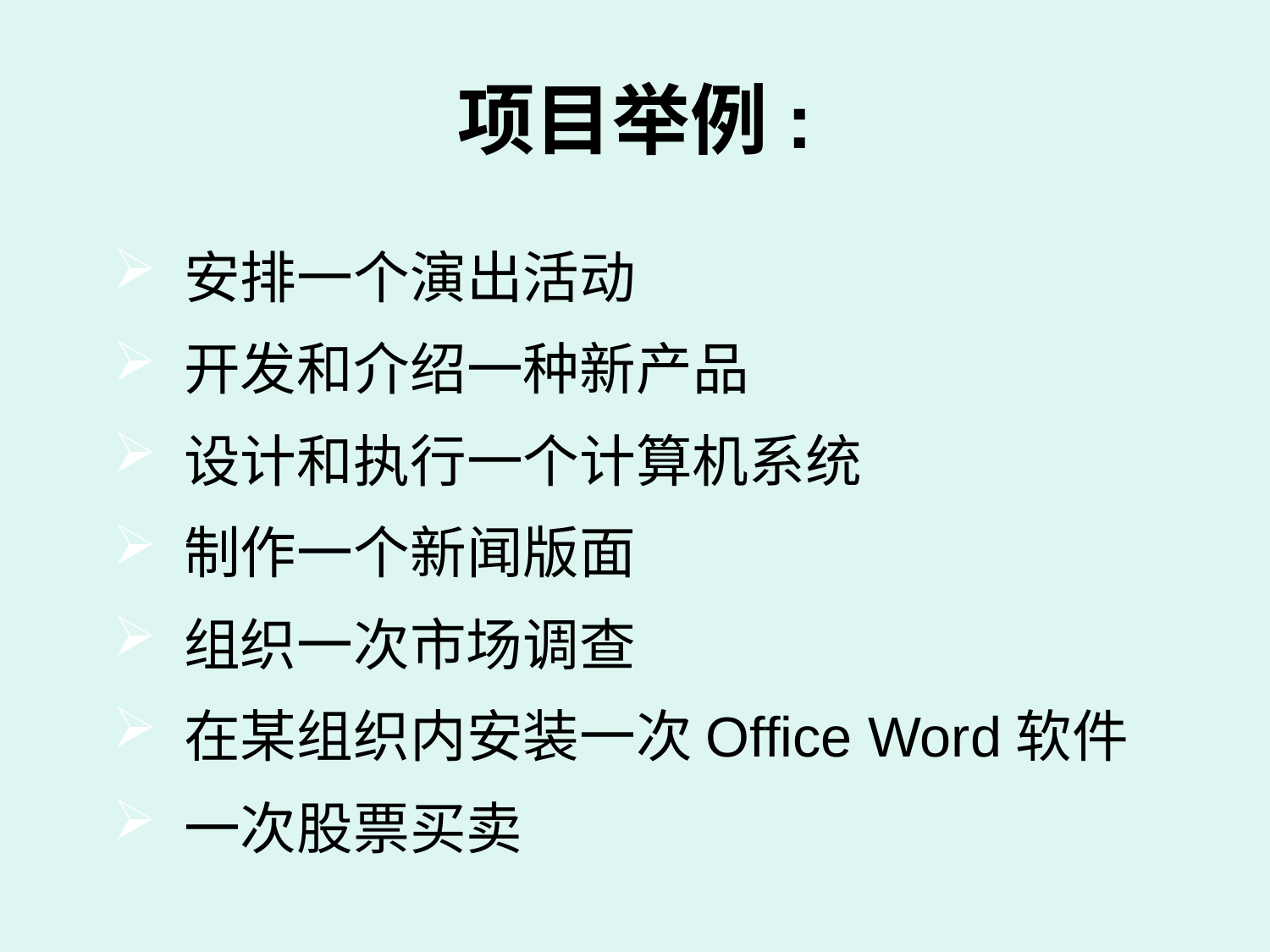

# 项目举例:
 安排一个演出活动
 开发和介绍一种新产品
 设计和执行一个计算机系统
 制作一个新闻版面
 组织一次市场调查
 在某组织内安装一次Office Word软件
 一次股票买卖

14